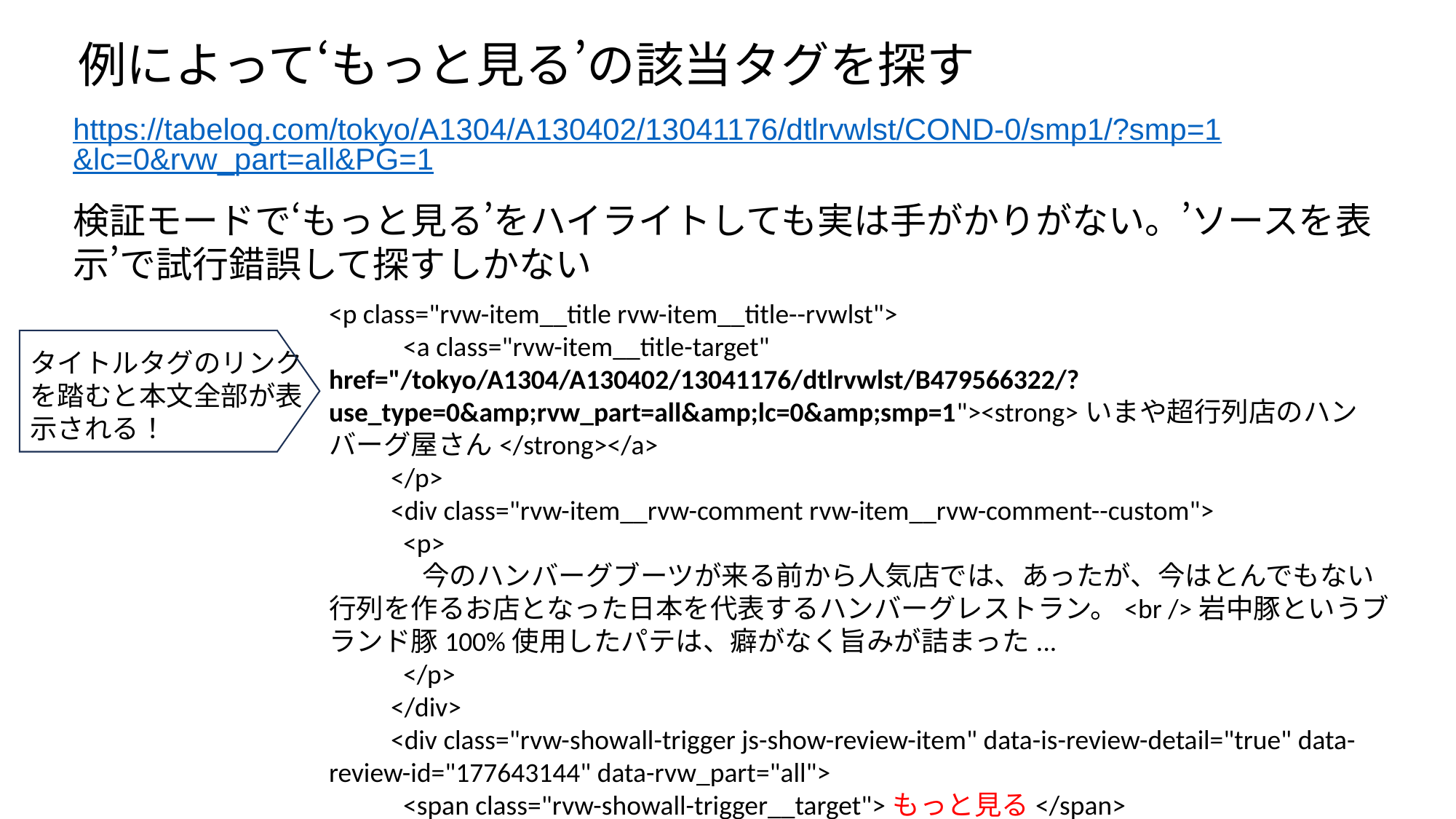

例によって‘もっと見る’の該当タグを探す
https://tabelog.com/tokyo/A1304/A130402/13041176/dtlrvwlst/COND-0/smp1/?smp=1&lc=0&rvw_part=all&PG=1

検証モードで‘もっと見る’をハイライトしても実は手がかりがない。’ソースを表示’で試行錯誤して探すしかない
<p class="rvw-item__title rvw-item__title--rvwlst">
            <a class="rvw-item__title-target" href="/tokyo/A1304/A130402/13041176/dtlrvwlst/B479566322/?use_type=0&amp;rvw_part=all&amp;lc=0&amp;smp=1"><strong>いまや超行列店のハンバーグ屋さん</strong></a>
          </p>
          <div class="rvw-item__rvw-comment rvw-item__rvw-comment--custom">
            <p>
              今のハンバーグブーツが来る前から人気店では、あったが、今はとんでもない行列を作るお店となった日本を代表するハンバーグレストラン。<br />岩中豚というブランド豚100%使用したパテは、癖がなく旨みが詰まった...
            </p>
          </div>
          <div class="rvw-showall-trigger js-show-review-item" data-is-review-detail="true" data-review-id="177643144" data-rvw_part="all">
            <span class="rvw-showall-trigger__target">もっと見る</span>

タイトルタグのリンクを踏むと本文全部が表示される！